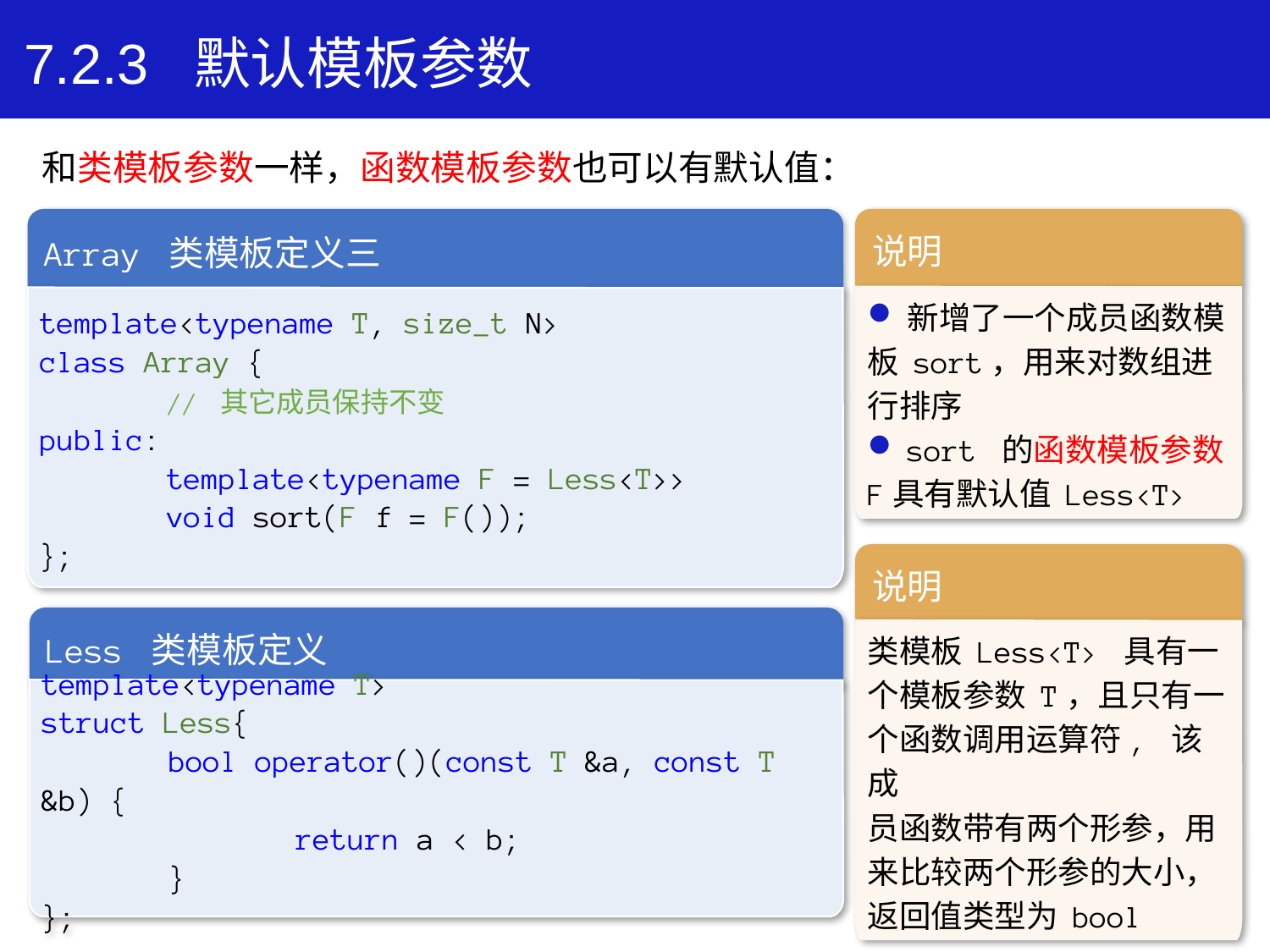

7.2.3  默认模板参数
和类模板参数一样，函数模板参数也可以有默认值：
Array 类模板定义三
template<typename T, size_t N>
class Array {
	// 其它成员保持不变
public:
	template<typename F = Less<T>>
	void sort(F f = F());
};
说明
新增了一个成员函数模
板 sort，用来对数组进
行排序
sort 的函数模板参数
F具有默认值 Less<T>
学习目标
说明
类模板 Less<T> 具有一
个模板参数 T，且只有一
个函数调用运算符, 该成
员函数带有两个形参，用
来比较两个形参的大小，返回值类型为 bool
Less 类模板定义
template<typename T>
struct Less{
	bool operator()(const T &a, const T &b) {
		return a < b;
	}
};
32